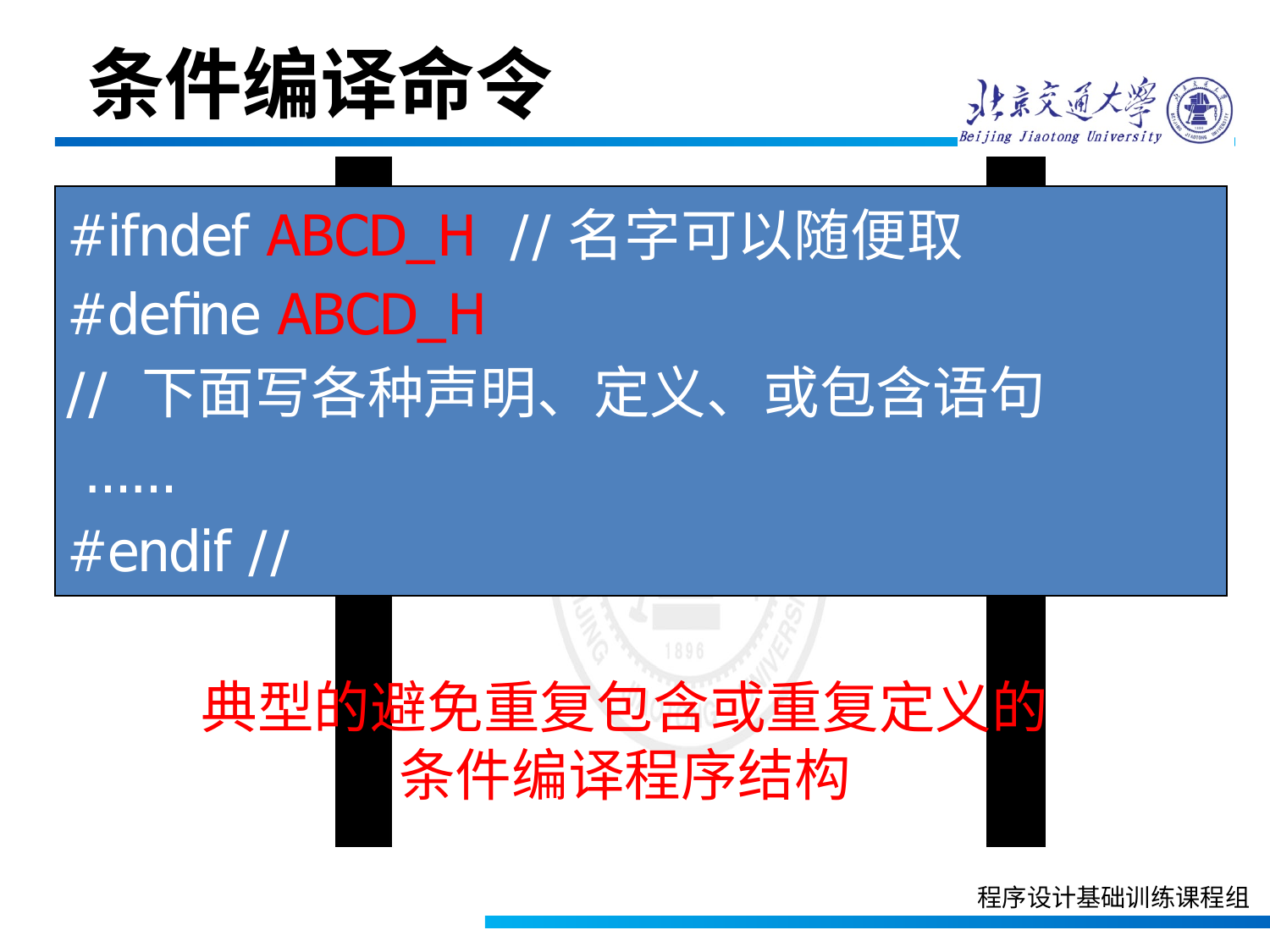

条件编译命令
#ifndef ABCD_H  //名字可以随便取
#define ABCD_H
// 下面写各种声明、定义、或包含语句
 ……
#endif //
典型的避免重复包含或重复定义的条件编译程序结构
程序设计基础训练课程组